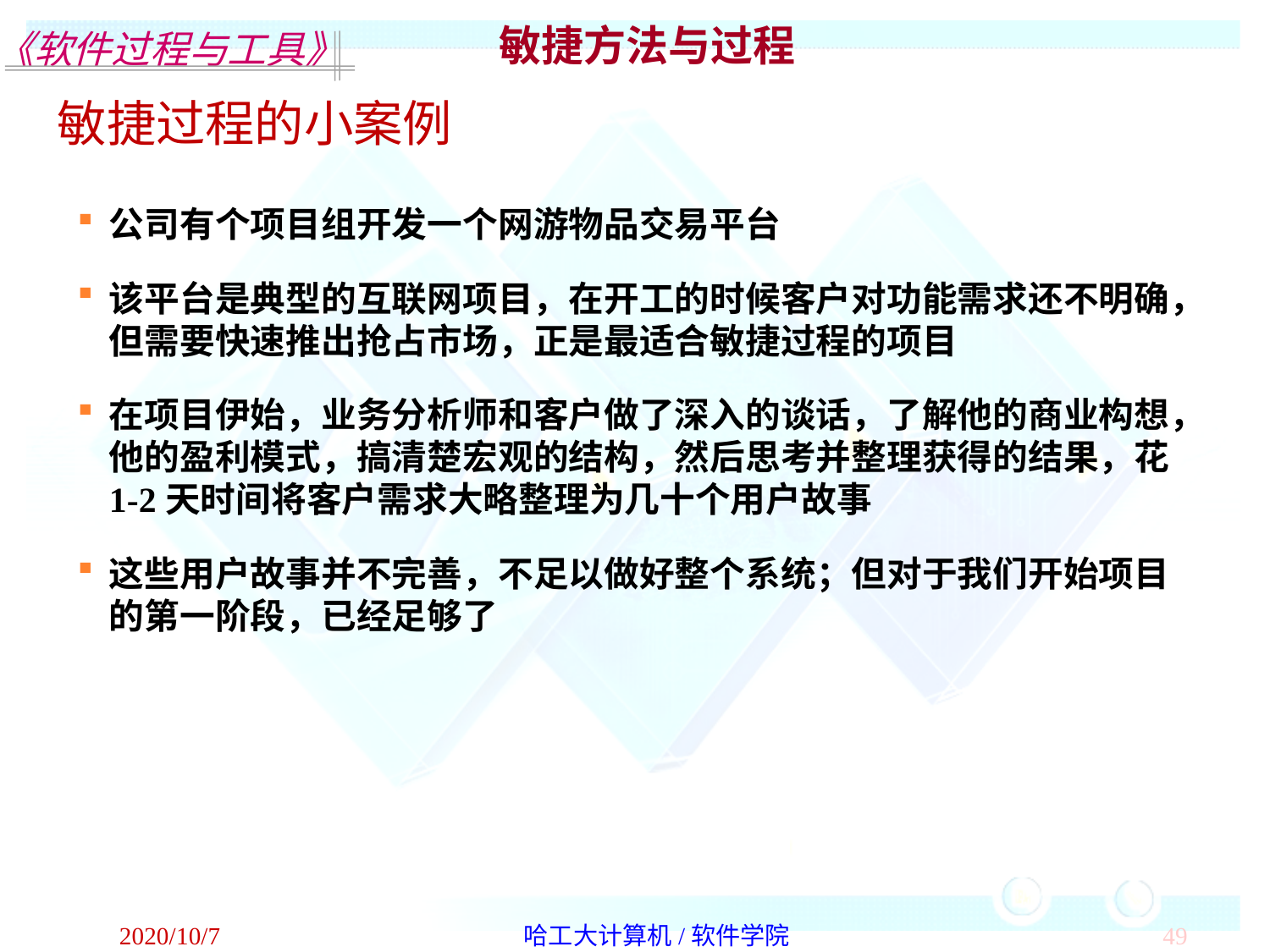

敏捷方法与过程
敏捷过程的小案例
公司有个项目组开发一个网游物品交易平台
该平台是典型的互联网项目，在开工的时候客户对功能需求还不明确，但需要快速推出抢占市场，正是最适合敏捷过程的项目
在项目伊始，业务分析师和客户做了深入的谈话，了解他的商业构想，他的盈利模式，搞清楚宏观的结构，然后思考并整理获得的结果，花1-2天时间将客户需求大略整理为几十个用户故事
这些用户故事并不完善，不足以做好整个系统；但对于我们开始项目的第一阶段，已经足够了